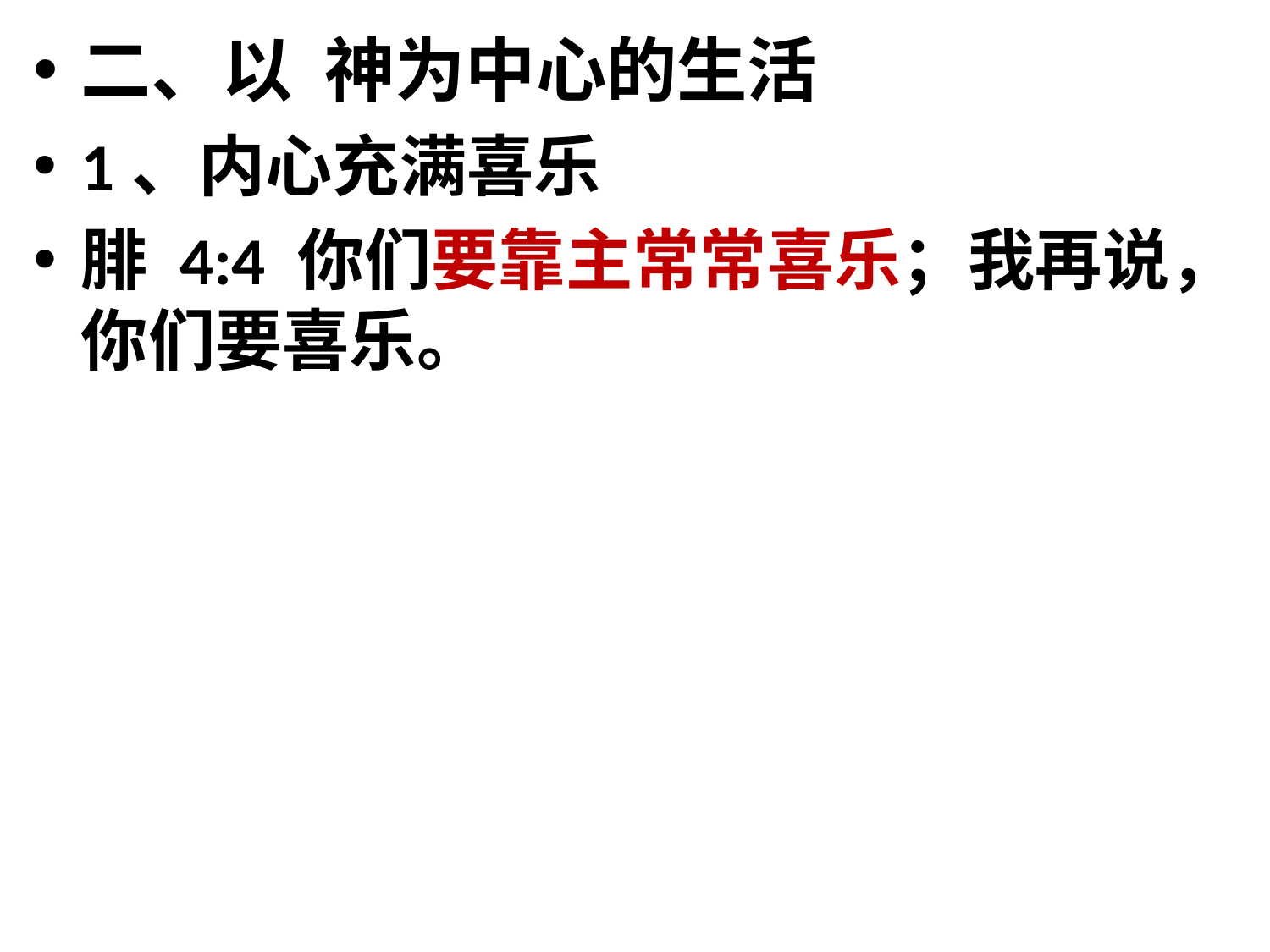

二、以  神为中心的生活
1、内心充满喜乐
腓 4:4 你们要靠主常常喜乐；我再说，你们要喜乐。